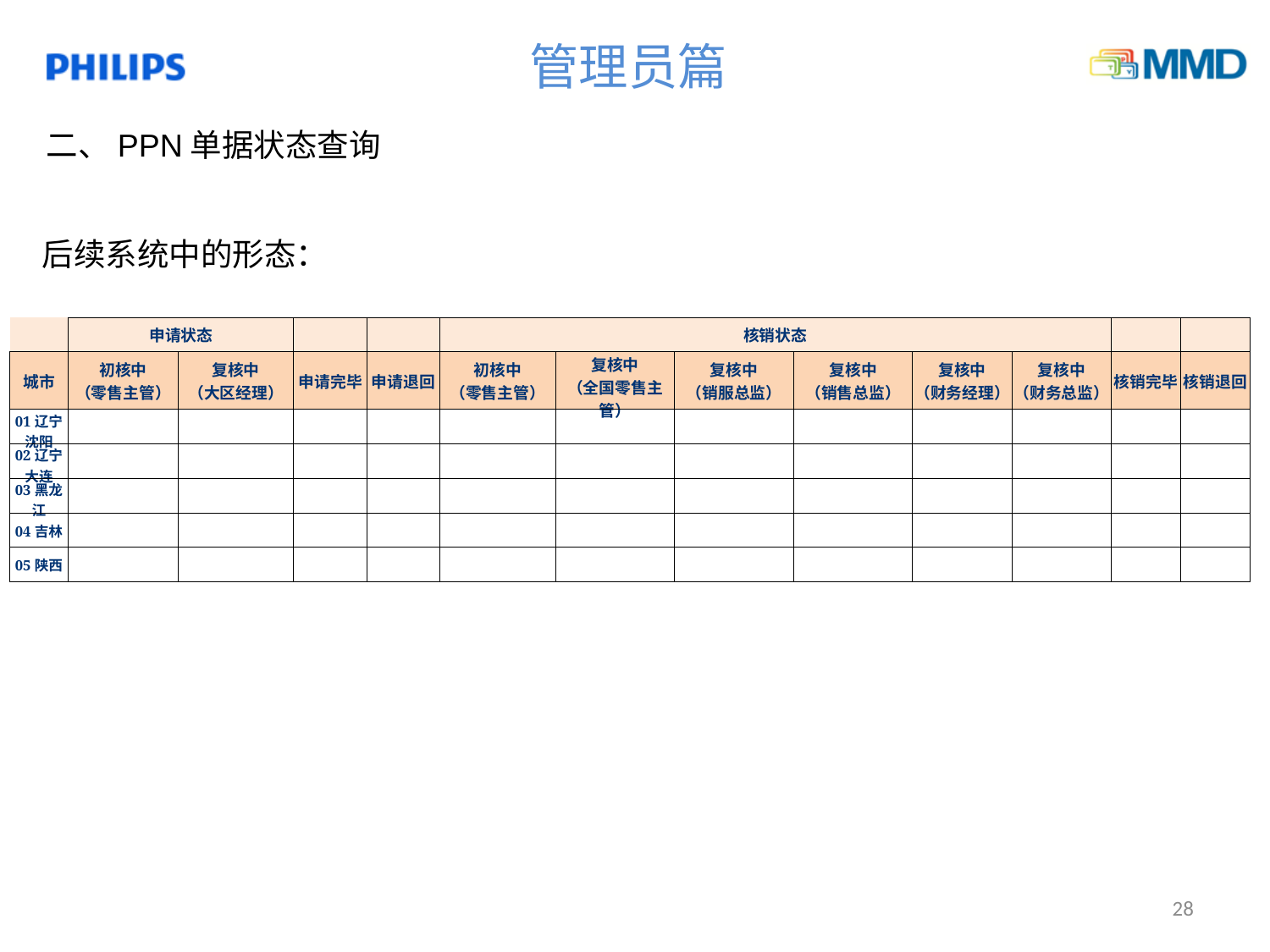

管理员篇
二、PPN单据状态查询
后续系统中的形态：
|  | 申请状态 |  |  |  | 核销状态 |  |  |  |  |  |  |  |
| --- | --- | --- | --- | --- | --- | --- | --- | --- | --- | --- | --- | --- |
| 城市 | 初核中 （零售主管） | 复核中 （大区经理） | 申请完毕 | 申请退回 | 初核中 （零售主管） | 复核中 （全国零售主管） | 复核中 （销服总监） | 复核中 （销售总监） | 复核中 （财务经理） | 复核中 （财务总监） | 核销完毕 | 核销退回 |
| 01辽宁沈阳 |  |  |  |  |  |  |  |  |  |  |  |  |
| 02辽宁大连 |  |  |  |  |  |  |  |  |  |  |  |  |
| 03黑龙江 |  |  |  |  |  |  |  |  |  |  |  |  |
| 04吉林 |  |  |  |  |  |  |  |  |  |  |  |  |
| 05陕西 |  |  |  |  |  |  |  |  |  |  |  |  |
28